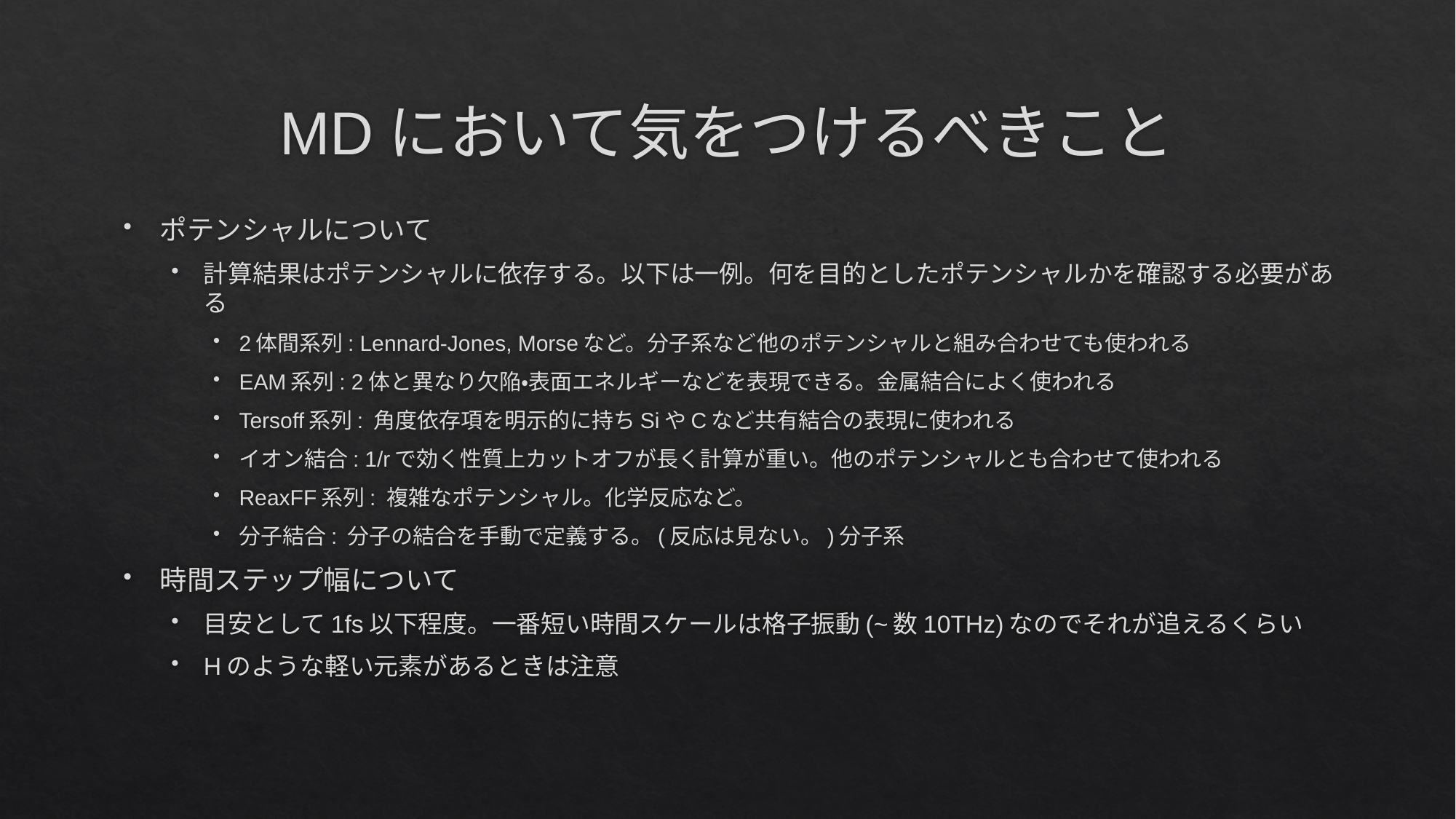

# MDにおいて気をつけるべきこと
ポテンシャルについて
計算結果はポテンシャルに依存する。以下は一例。何を目的としたポテンシャルかを確認する必要がある
2体間系列: Lennard-Jones, Morseなど。分子系など他のポテンシャルと組み合わせても使われる
EAM系列: 2体と異なり欠陥・表面エネルギーなどを表現できる。金属結合によく使われる
Tersoff系列: 角度依存項を明示的に持ちSiやCなど共有結合の表現に使われる
イオン結合: 1/rで効く性質上カットオフが長く計算が重い。他のポテンシャルとも合わせて使われる
ReaxFF系列: 複雑なポテンシャル。化学反応など。
分子結合: 分子の結合を手動で定義する。(反応は見ない。)分子系
時間ステップ幅について
目安として1fs以下程度。一番短い時間スケールは格子振動(~数10THz)なのでそれが追えるくらい
Hのような軽い元素があるときは注意